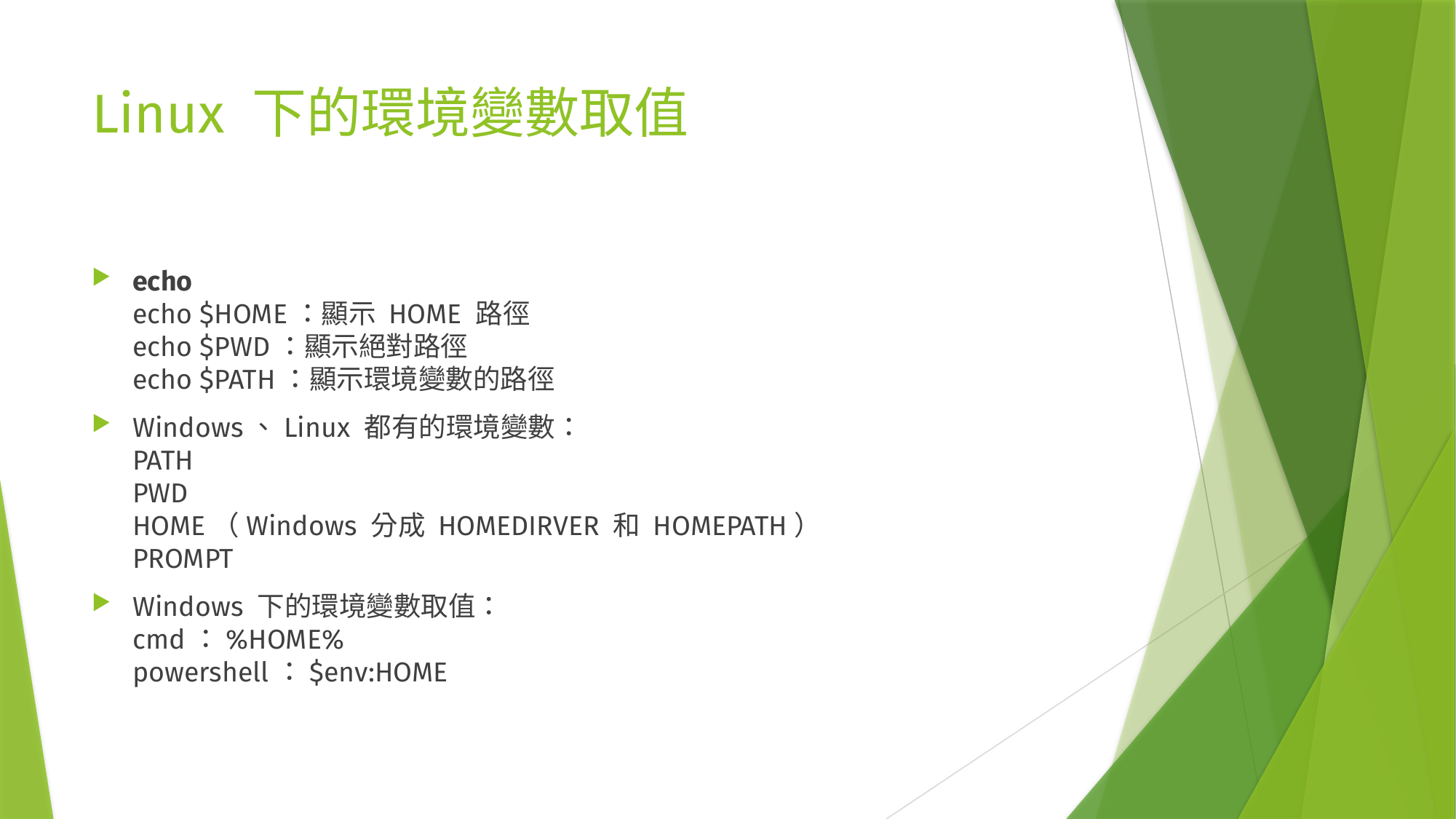

# Linux 下的環境變數取值
echo
echo $HOME：顯示 HOME 路徑
echo $PWD：顯示絕對路徑
echo $PATH：顯示環境變數的路徑
Windows、Linux 都有的環境變數：
PATH
PWD
HOME（Windows 分成 HOMEDIRVER 和 HOMEPATH）
PROMPT
Windows 下的環境變數取值：
cmd：%HOME%
powershell：$env:HOME